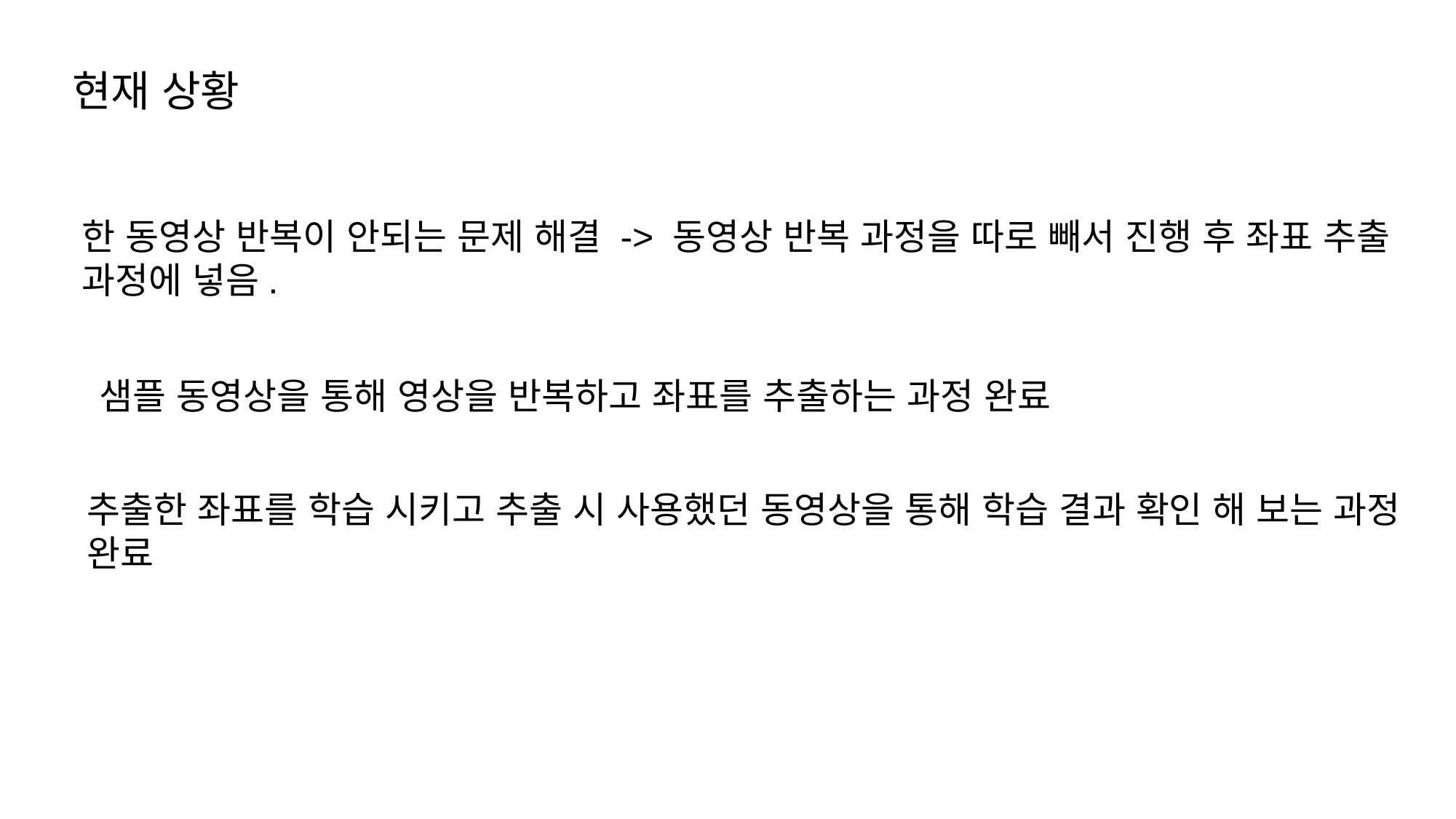

현재 상황
한 동영상 반복이 안되는 문제 해결 -> 동영상 반복 과정을 따로 빼서 진행 후 좌표 추출
과정에 넣음.
샘플 동영상을 통해 영상을 반복하고 좌표를 추출하는 과정 완료
추출한 좌표를 학습 시키고 추출 시 사용했던 동영상을 통해 학습 결과 확인 해 보는 과정
완료